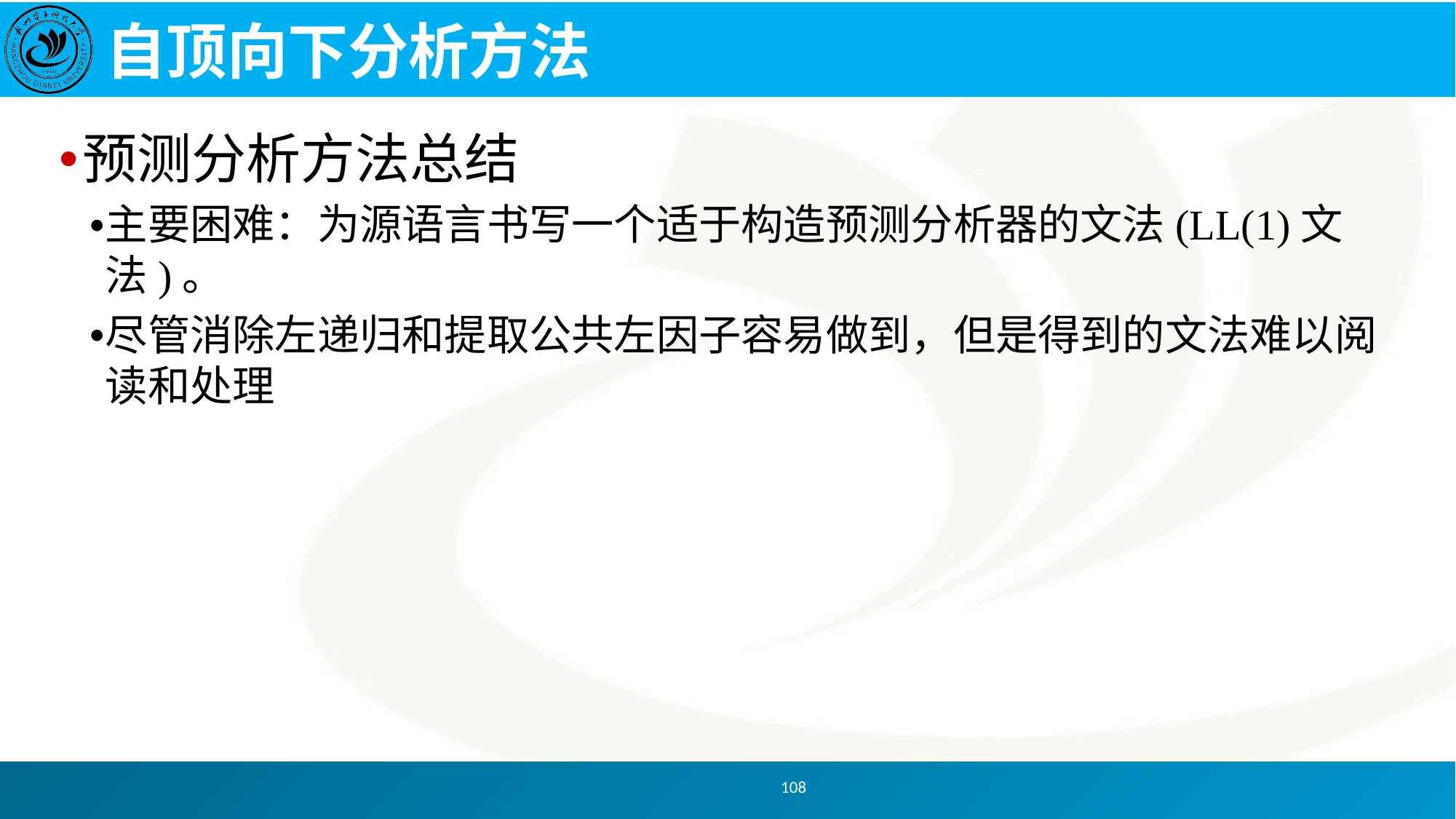

# 自顶向下分析方法
预测分析方法总结
主要困难：为源语言书写一个适于构造预测分析器的文法(LL(1)文法)。
尽管消除左递归和提取公共左因子容易做到，但是得到的文法难以阅读和处理
108